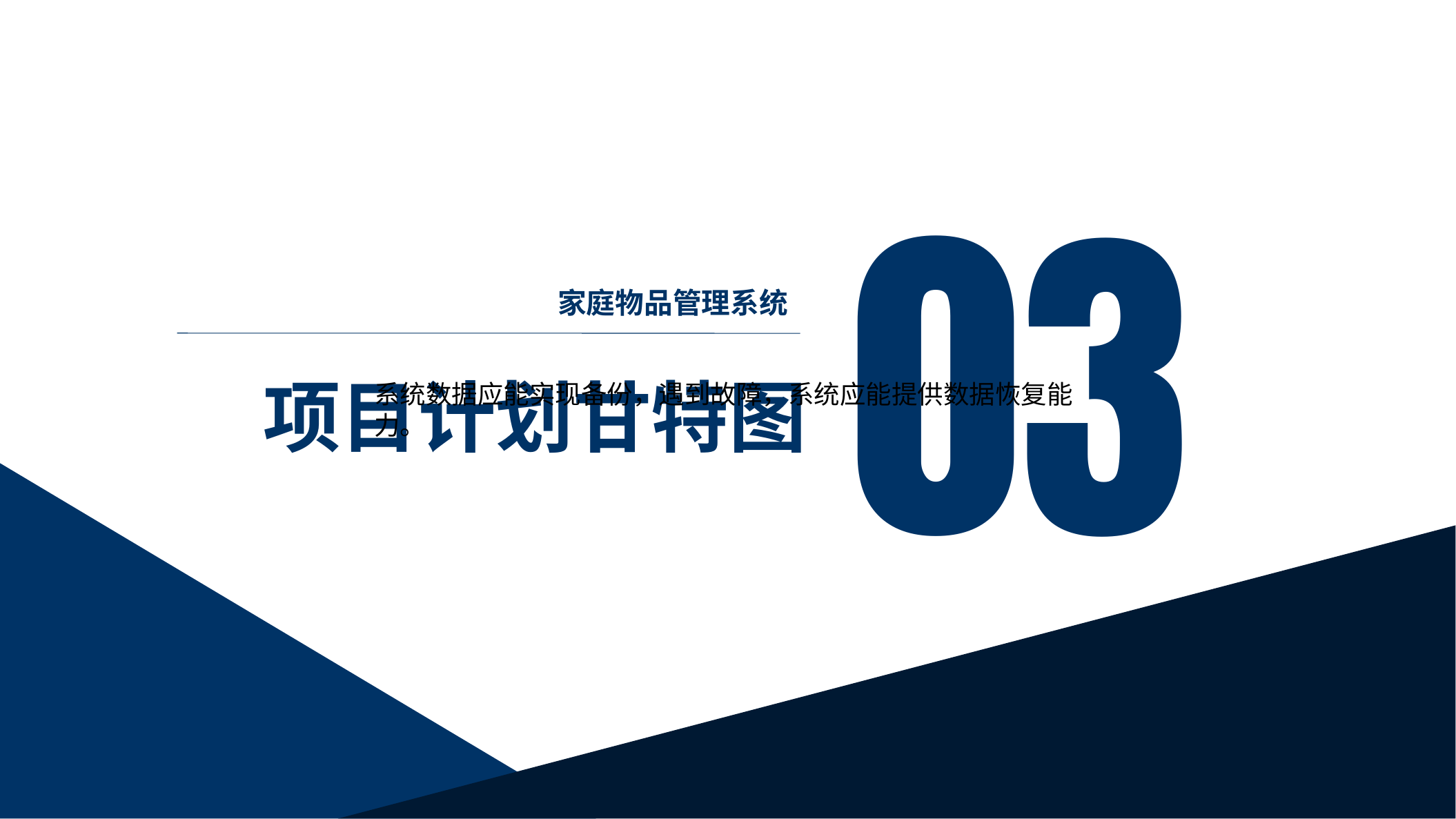

03
家庭物品管理系统

项目计划甘特图
系统数据应能实现备份，遇到故障，系统应能提供数据恢复能力。